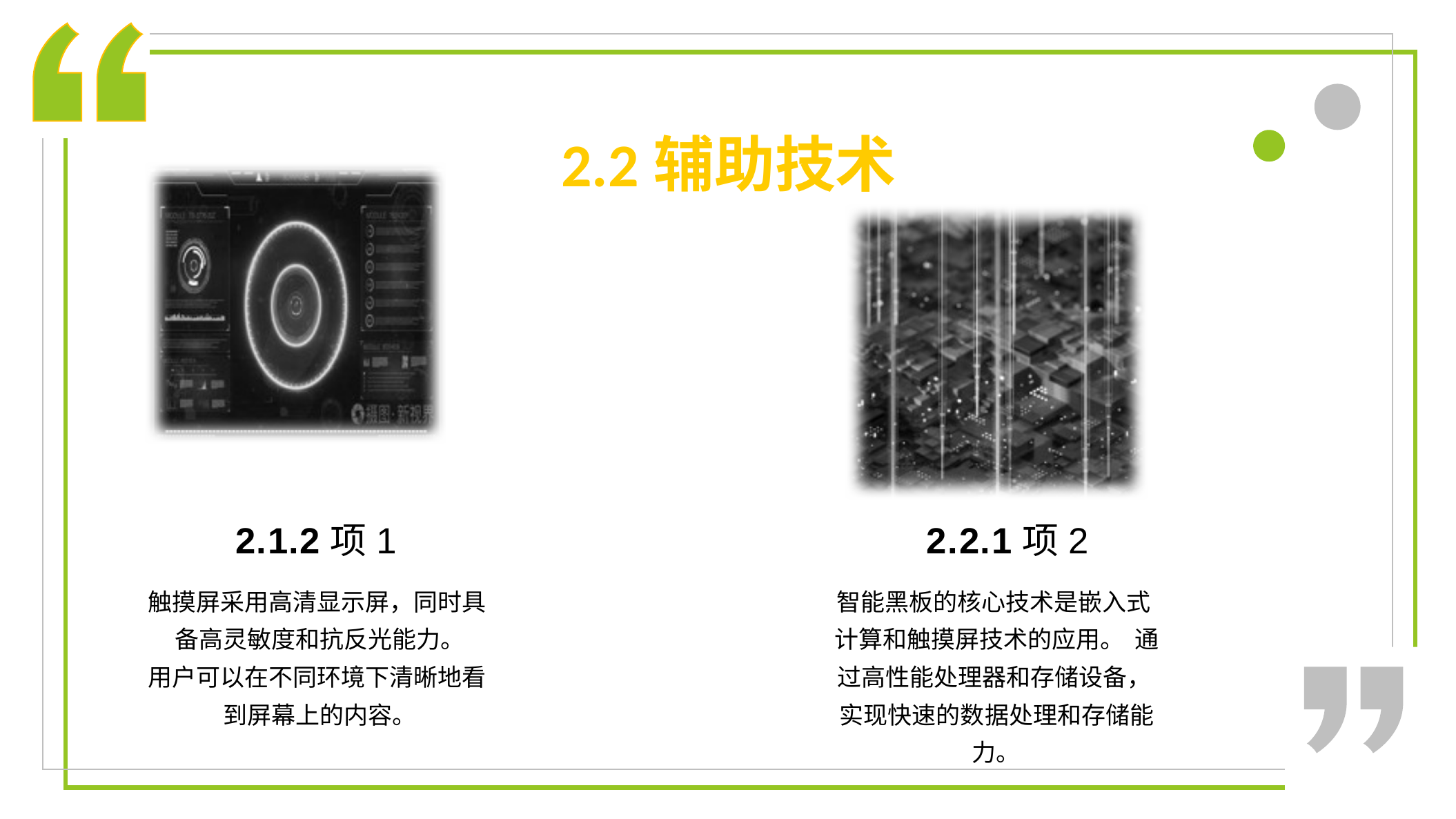

2.2辅助技术

2.1.2项1
触摸屏采⽤⾼清显示屏，同时具  备⾼灵敏度和抗反光能⼒。
⽤户可以在不同环境下清晰地看  到屏幕上的内容。
2.2.1项2
智能⿊板的核⼼技术是嵌⼊式  计算和触摸屏技术的应⽤。  通过⾼性能处理器和存储设备，  实现快速的数据处理和存储能
⼒。